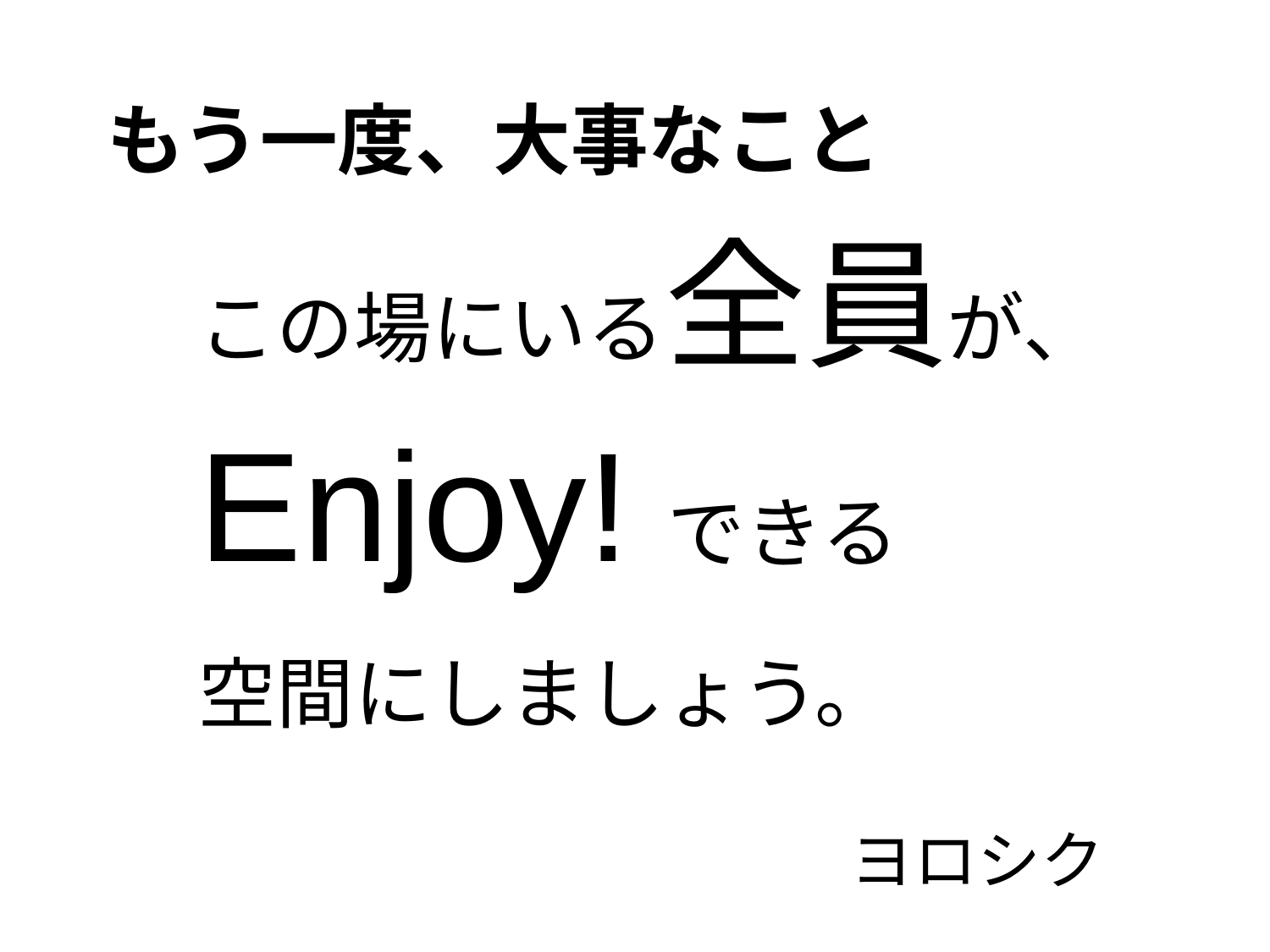

もう一度、大事なこと
この場にいる全員が、
Enjoy!できる
空間にしましょう。
ヨロシク